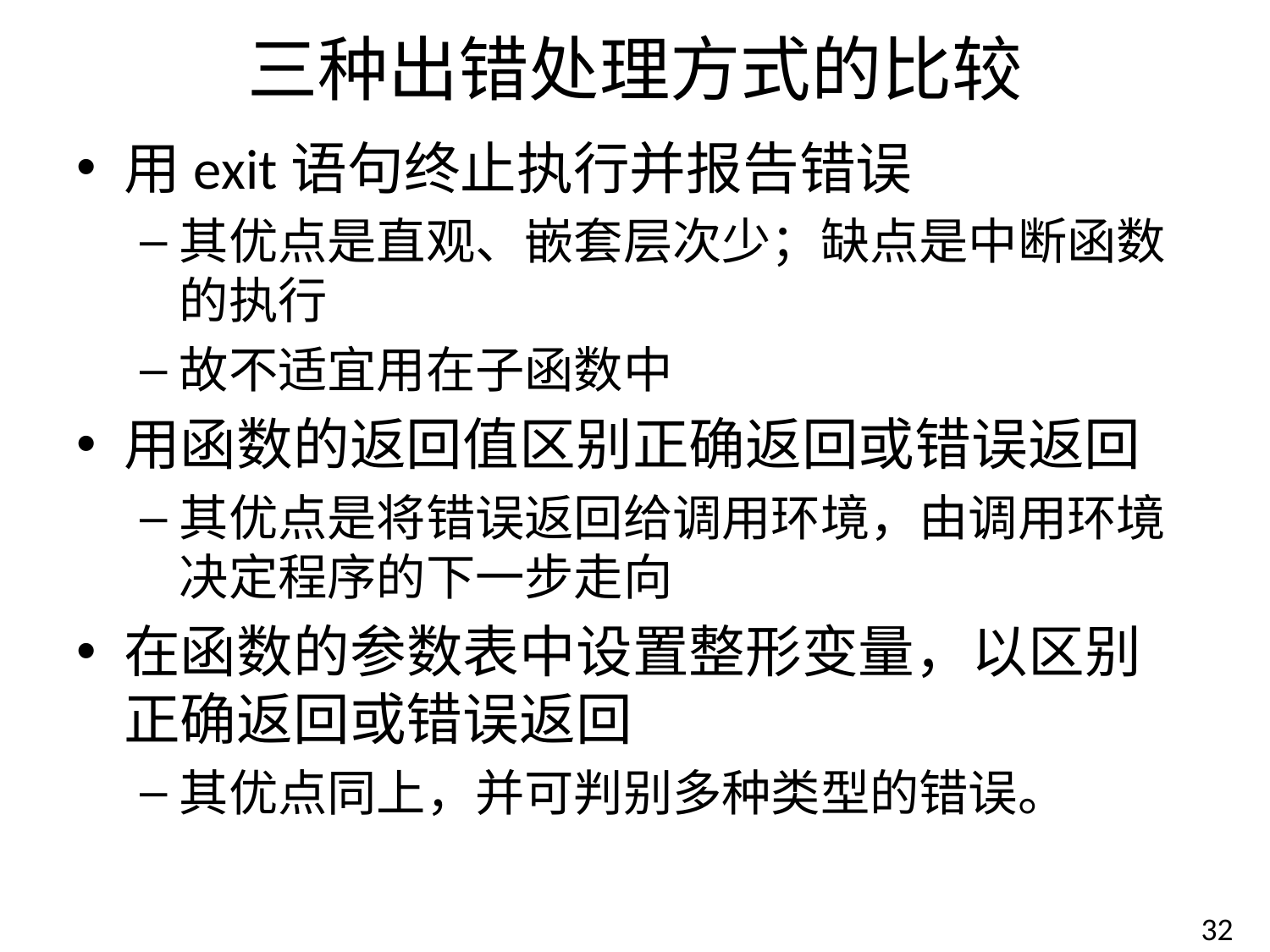

# 三种出错处理方式的比较
用exit语句终止执行并报告错误
其优点是直观、嵌套层次少；缺点是中断函数的执行
故不适宜用在子函数中
用函数的返回值区别正确返回或错误返回
其优点是将错误返回给调用环境，由调用环境决定程序的下一步走向
在函数的参数表中设置整形变量，以区别正确返回或错误返回
其优点同上，并可判别多种类型的错误。

32